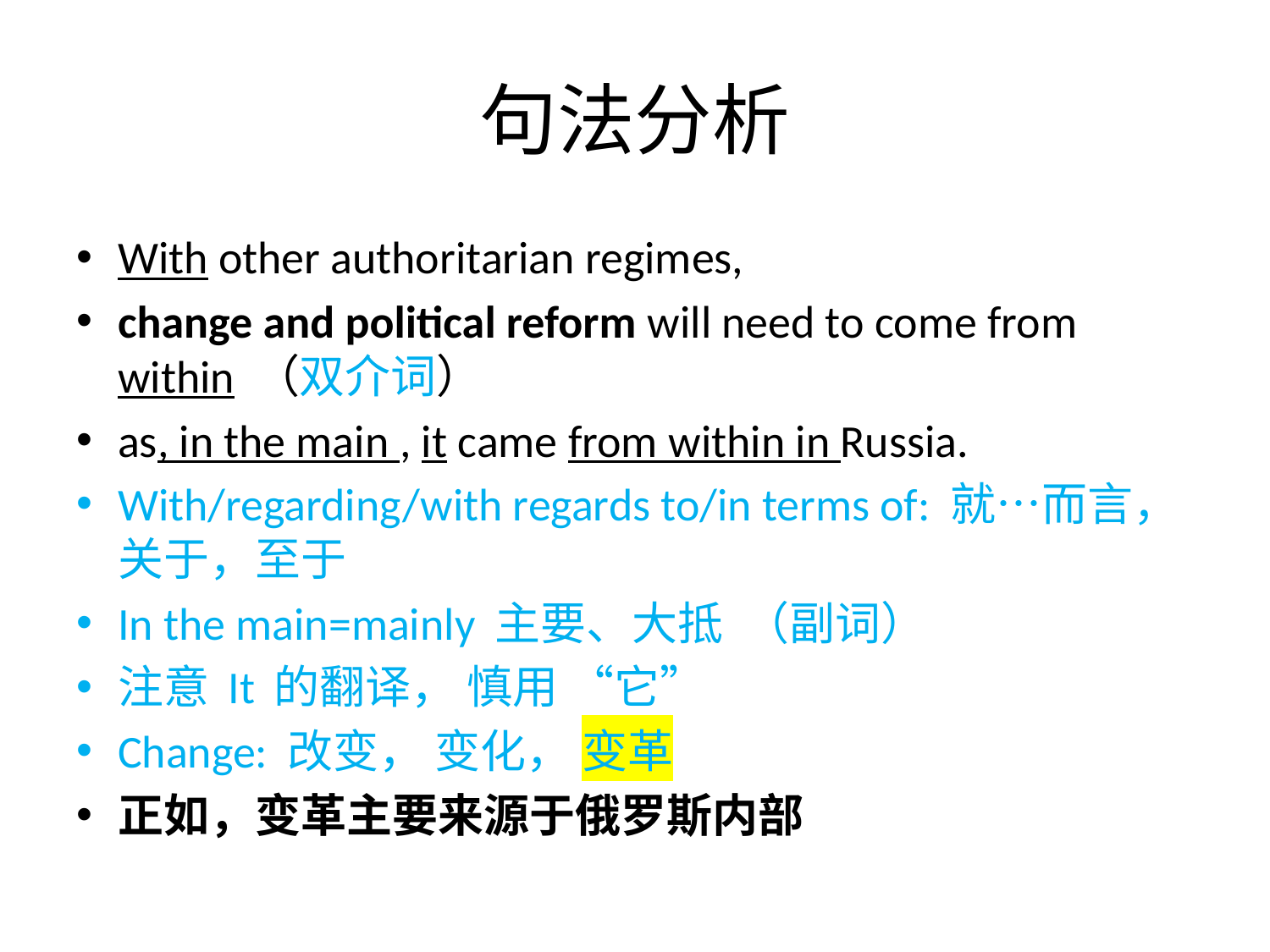

# 句法分析
With other authoritarian regimes,
change and political reform will need to come from within （双介词）
as, in the main , it came from within in Russia.
With/regarding/with regards to/in terms of: 就…而言，关于，至于
In the main=mainly 主要、大抵  （副词）
注意 It 的翻译， 慎用 “它”
Change: 改变， 变化， 变革
正如，变革主要来源于俄罗斯内部